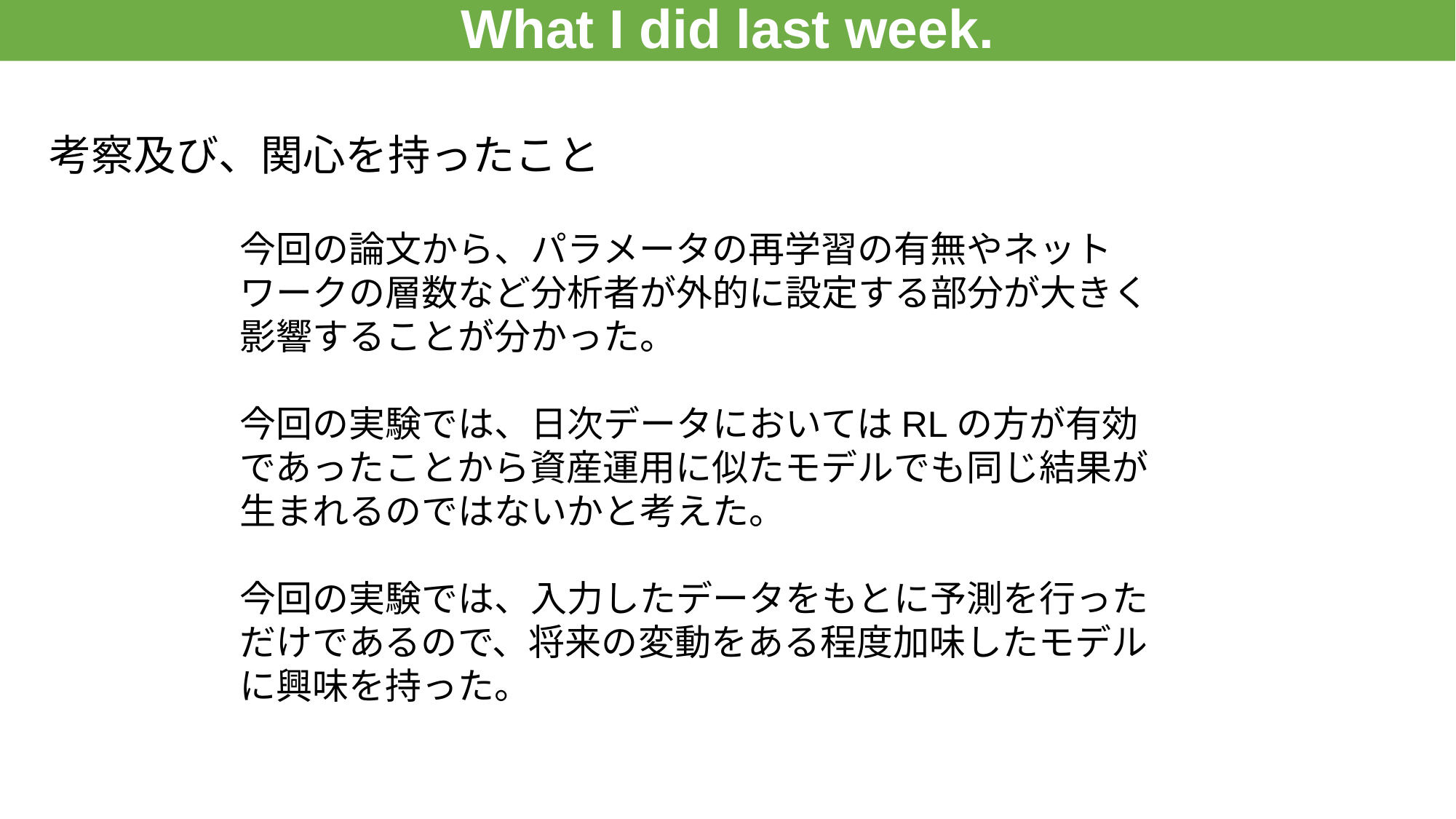

What I did last week.
# 考察及び、関心を持ったこと
今回の論文から、パラメータの再学習の有無やネットワークの層数など分析者が外的に設定する部分が大きく影響することが分かった。

今回の実験では、日次データにおいてはRLの方が有効であったことから資産運用に似たモデルでも同じ結果が生まれるのではないかと考えた。

今回の実験では、入力したデータをもとに予測を行っただけであるので、将来の変動をある程度加味したモデルに興味を持った。